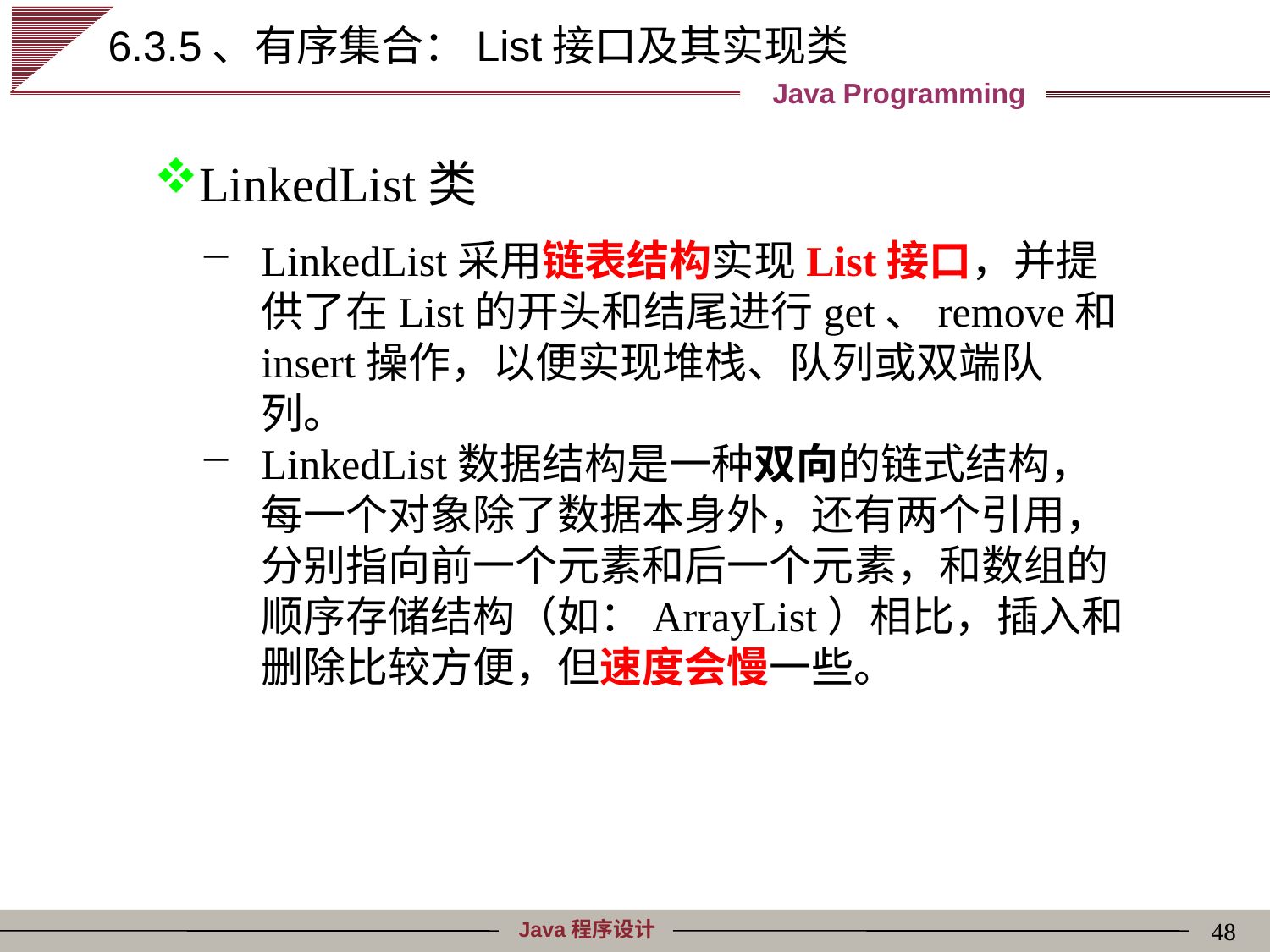

# 6.3.5、有序集合：List接口及其实现类
LinkedList类
LinkedList采用链表结构实现List接口，并提供了在List的开头和结尾进行get、remove和insert操作，以便实现堆栈、队列或双端队列。
LinkedList数据结构是一种双向的链式结构，每一个对象除了数据本身外，还有两个引用，分别指向前一个元素和后一个元素，和数组的顺序存储结构（如：ArrayList）相比，插入和删除比较方便，但速度会慢一些。